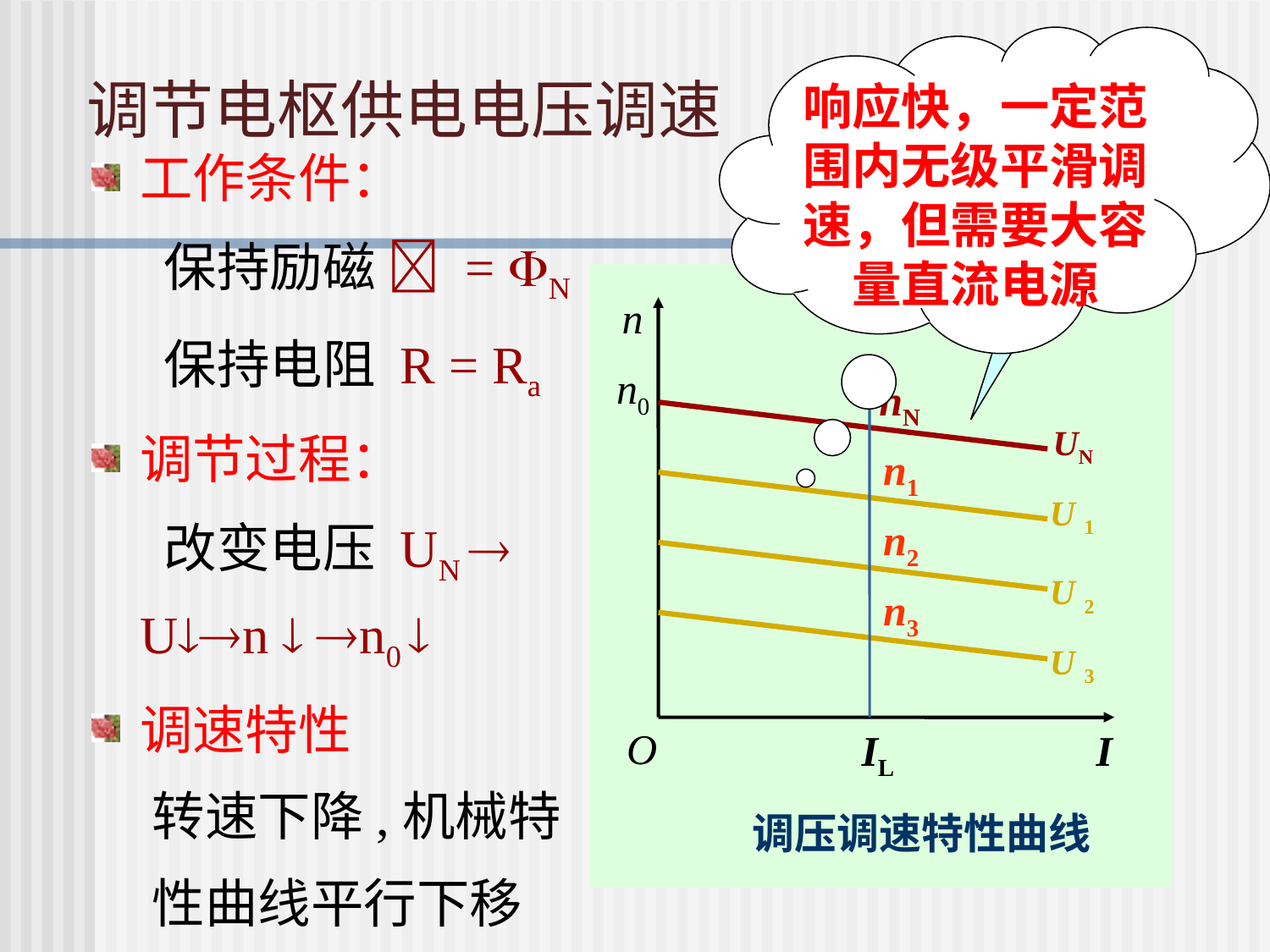

响应快，一定范围内无级平滑调速，但需要大容量直流电源
恒转矩
调速方法
# 调节电枢供电电压调速
工作条件：
     保持励磁 Φ = ΦN
     保持电阻 R = Ra
调节过程：
     改变电压 UN → U↓→n ↓ →n0 ↓
调速特性
    转速下降,机械特
    性曲线平行下移

n

n0
nN

UN
n1

U 1
n2

U 2
n3

U 3
O

IL
I
调压调速特性曲线
4